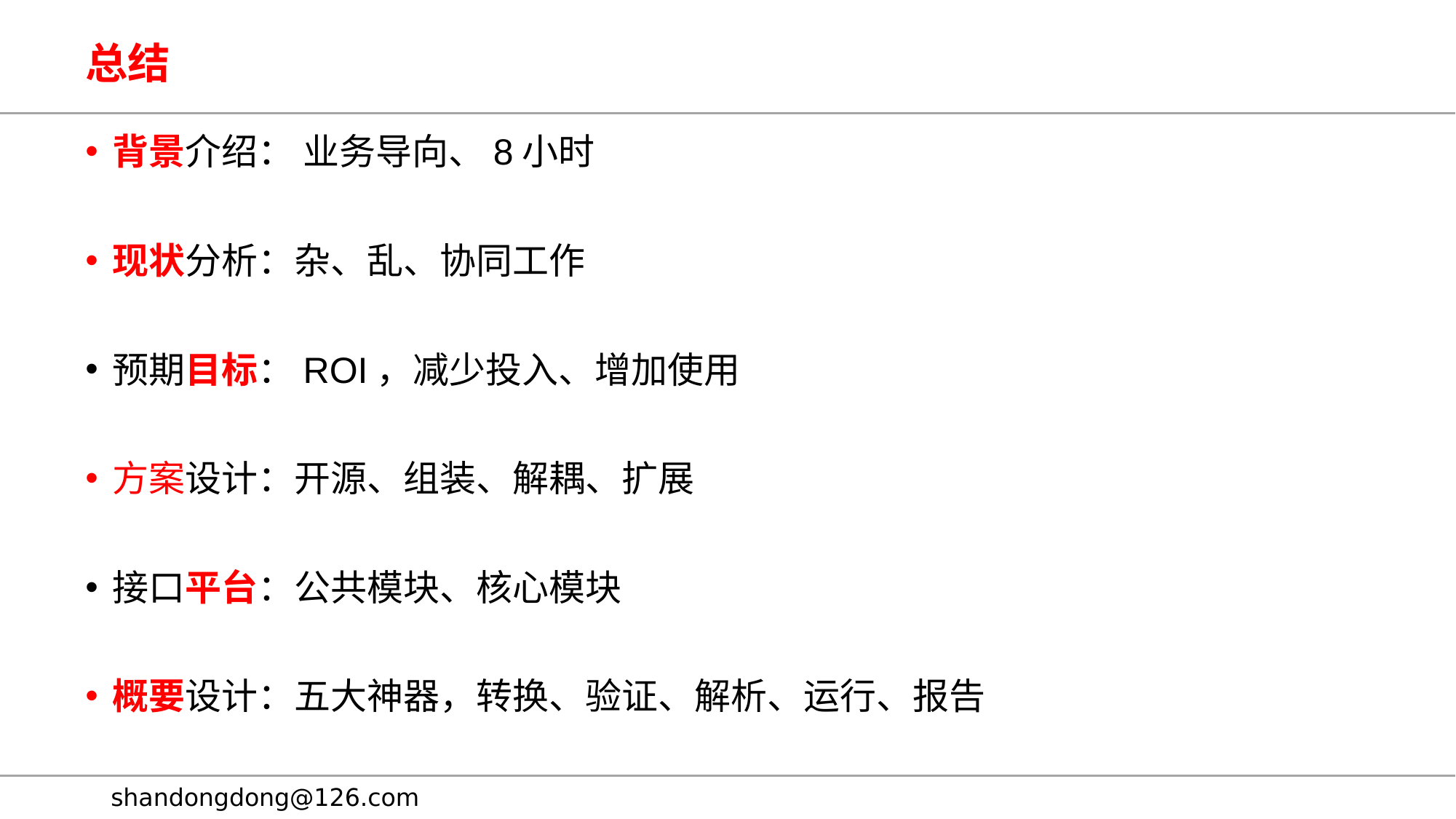

# 总结
背景介绍： 业务导向、8小时

现状分析：杂、乱、协同工作

预期目标：ROI，减少投入、增加使用

方案设计：开源、组装、解耦、扩展

接口平台：公共模块、核心模块

概要设计：五大神器，转换、验证、解析、运行、报告